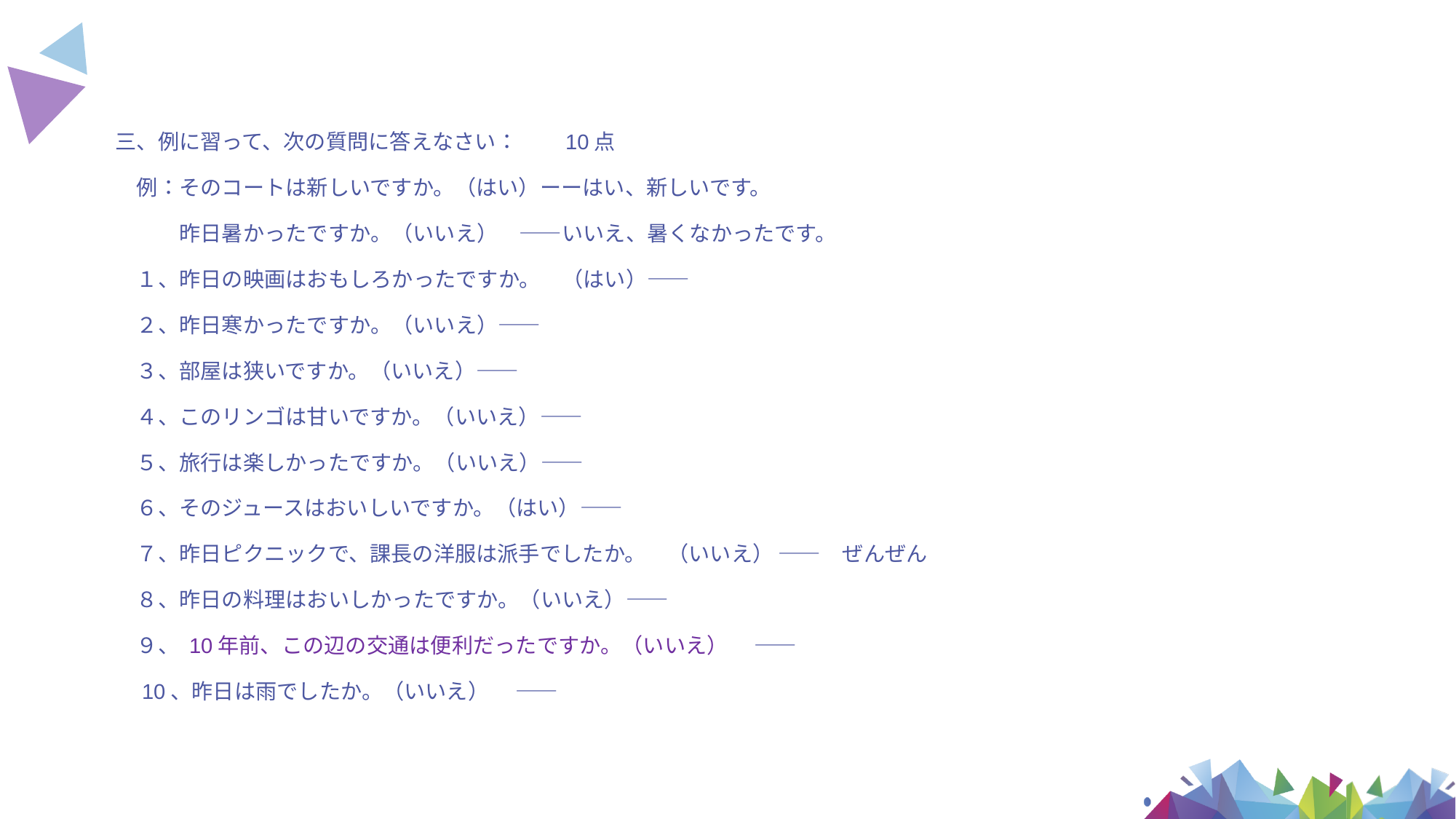

三、例に習って、次の質問に答えなさい：　　10点
　例：そのコートは新しいですか。（はい）ーーはい、新しいです。
　　　昨日暑かったですか。（いいえ）　——いいえ、暑くなかったです。
　１、昨日の映画はおもしろかったですか。　（はい）——
　２、昨日寒かったですか。（いいえ）——
　３、部屋は狭いですか。（いいえ）——
　４、このリンゴは甘いですか。（いいえ）——
　５、旅行は楽しかったですか。（いいえ）——
　６、そのジュースはおいしいですか。（はい）——
　７、昨日ピクニックで、課長の洋服は派手でしたか。　（いいえ） ——　ぜんぜん
　８、昨日の料理はおいしかったですか。（いいえ）——
　９、 10年前、この辺の交通は便利だったですか。（いいえ）　 ——
　10、昨日は雨でしたか。（いいえ）　 ——